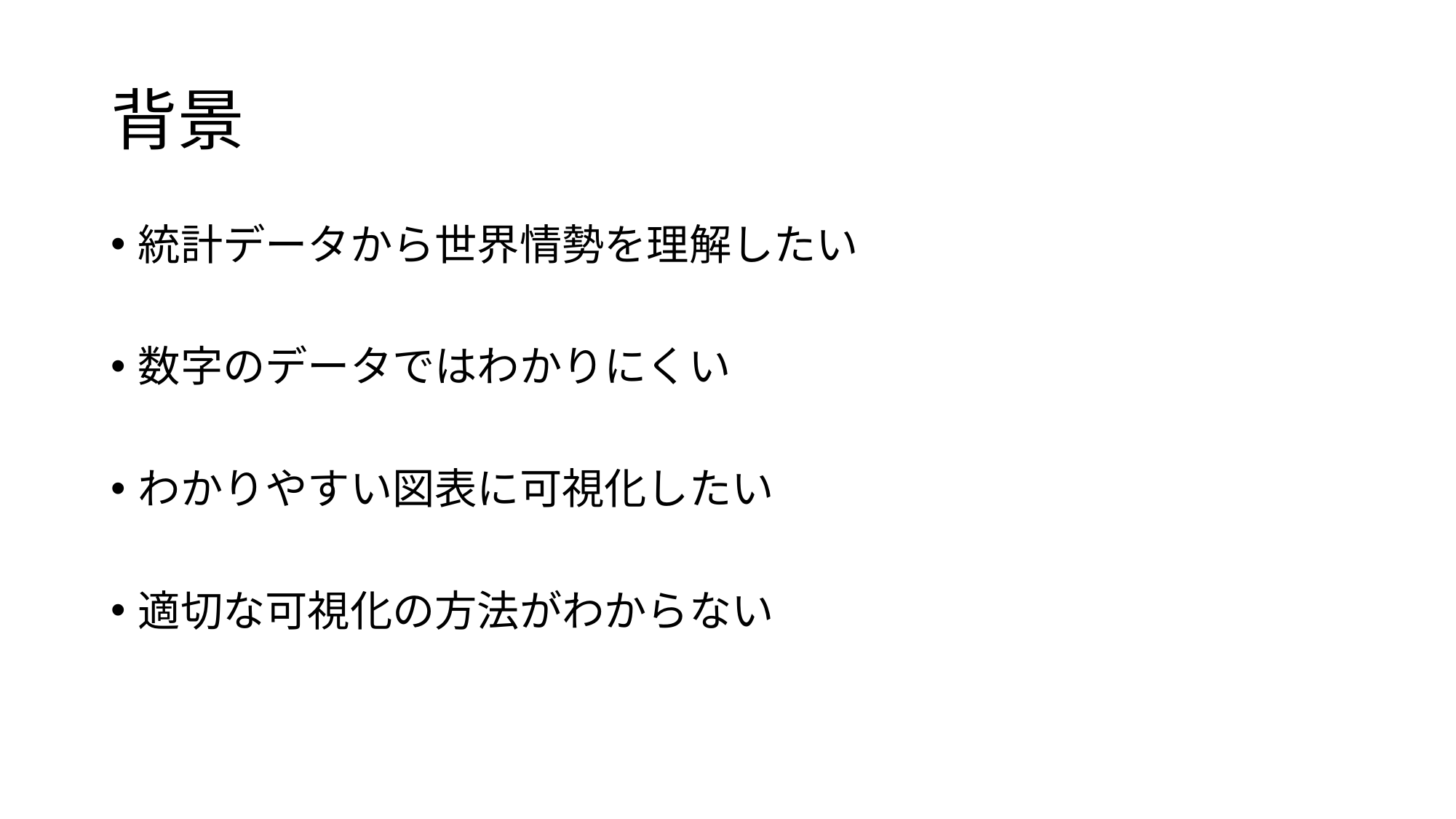

# 背景
統計データから世界情勢を理解したい

数字のデータではわかりにくい

わかりやすい図表に可視化したい

適切な可視化の方法がわからない